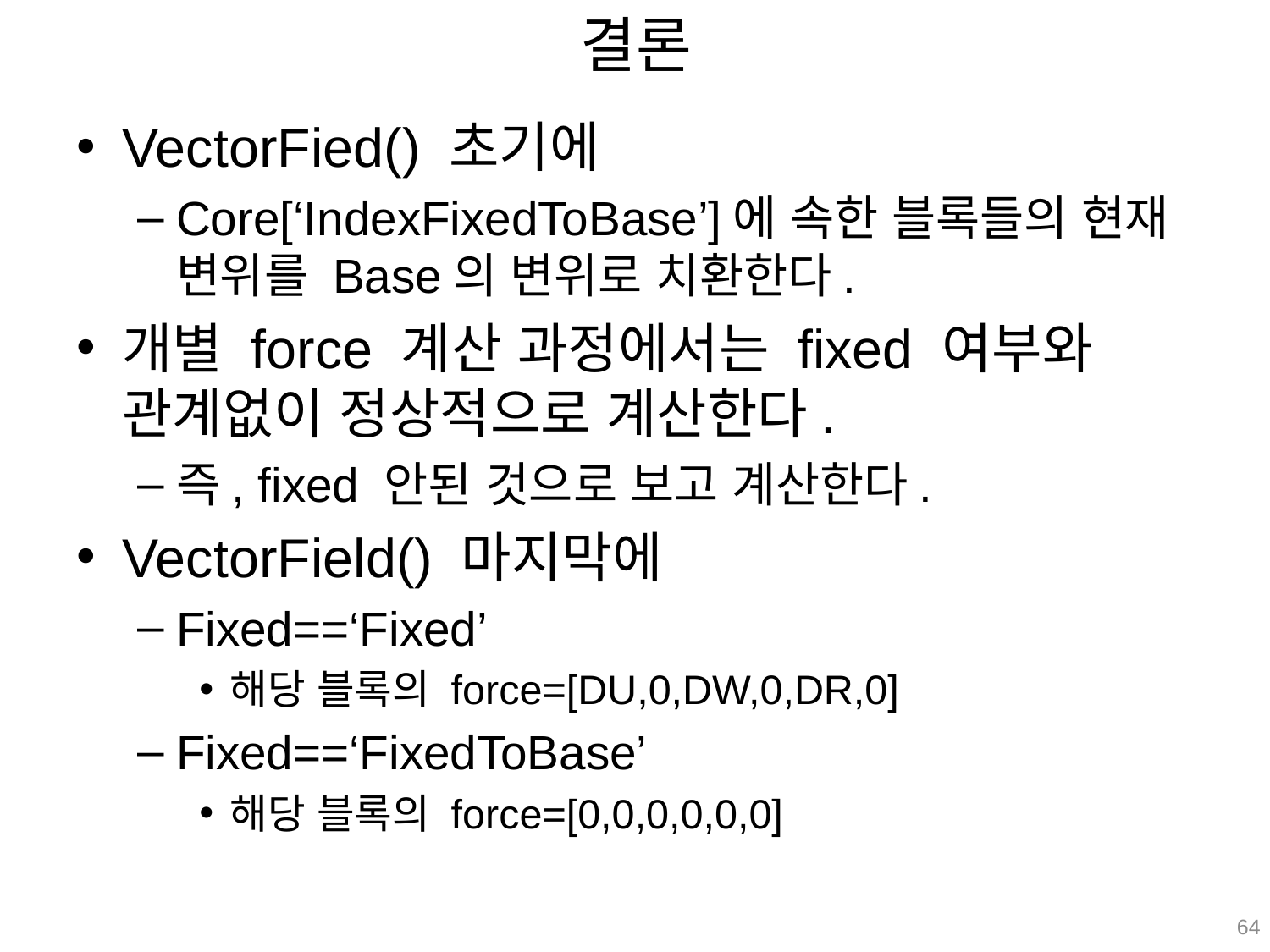

# 결론
VectorFied() 초기에
Core[‘IndexFixedToBase’]에 속한 블록들의 현재 변위를 Base의 변위로 치환한다.
개별 force 계산 과정에서는 fixed 여부와 관계없이 정상적으로 계산한다.
즉, fixed 안된 것으로 보고 계산한다.
VectorField() 마지막에
Fixed==‘Fixed’
해당 블록의 force=[DU,0,DW,0,DR,0]
Fixed==‘FixedToBase’
해당 블록의 force=[0,0,0,0,0,0]
64